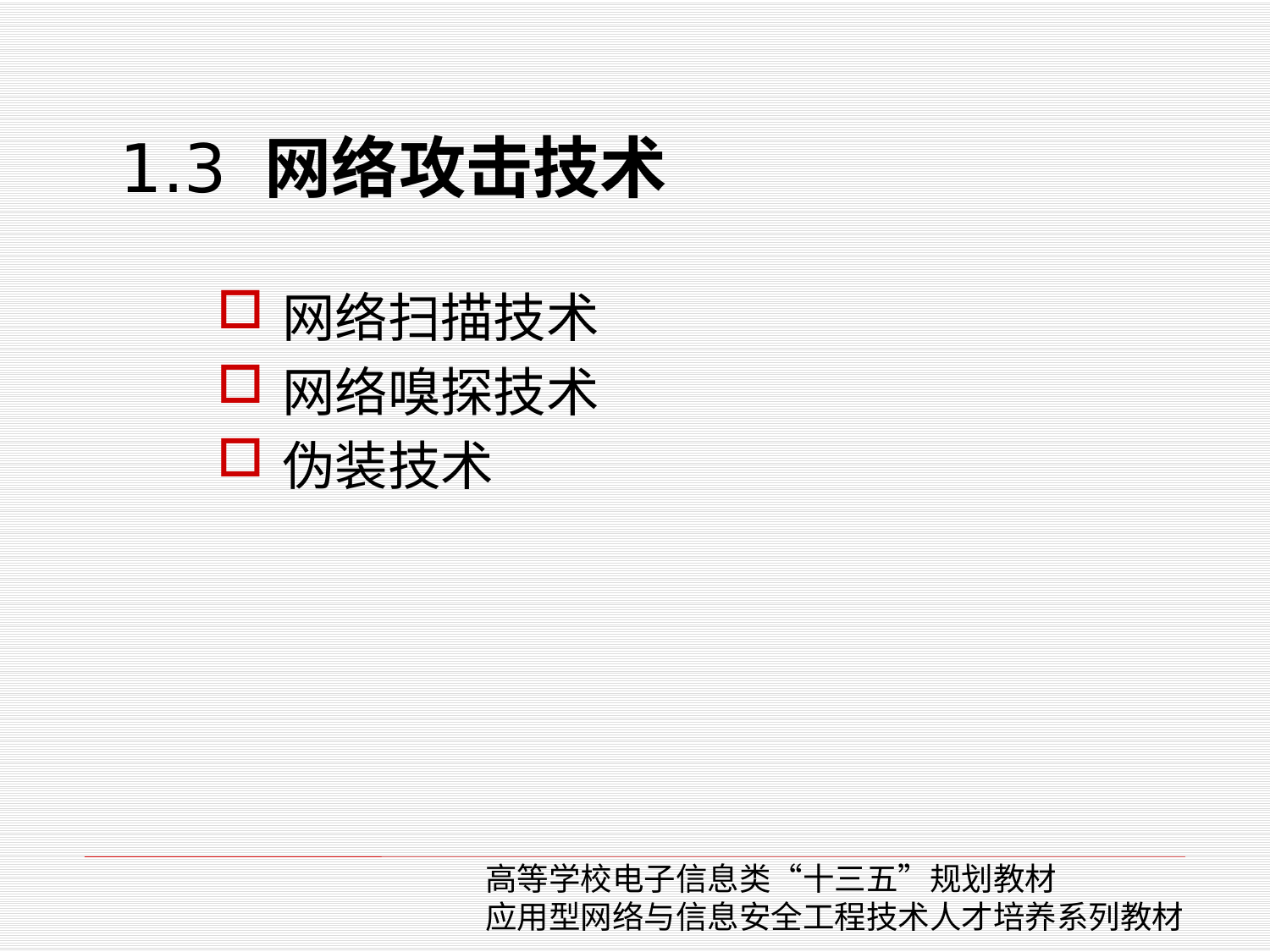

# 1.3 网络攻击技术
网络扫描技术
网络嗅探技术
伪装技术

高等学校电子信息类“十三五”规划教材
应用型网络与信息安全工程技术人才培养系列教材